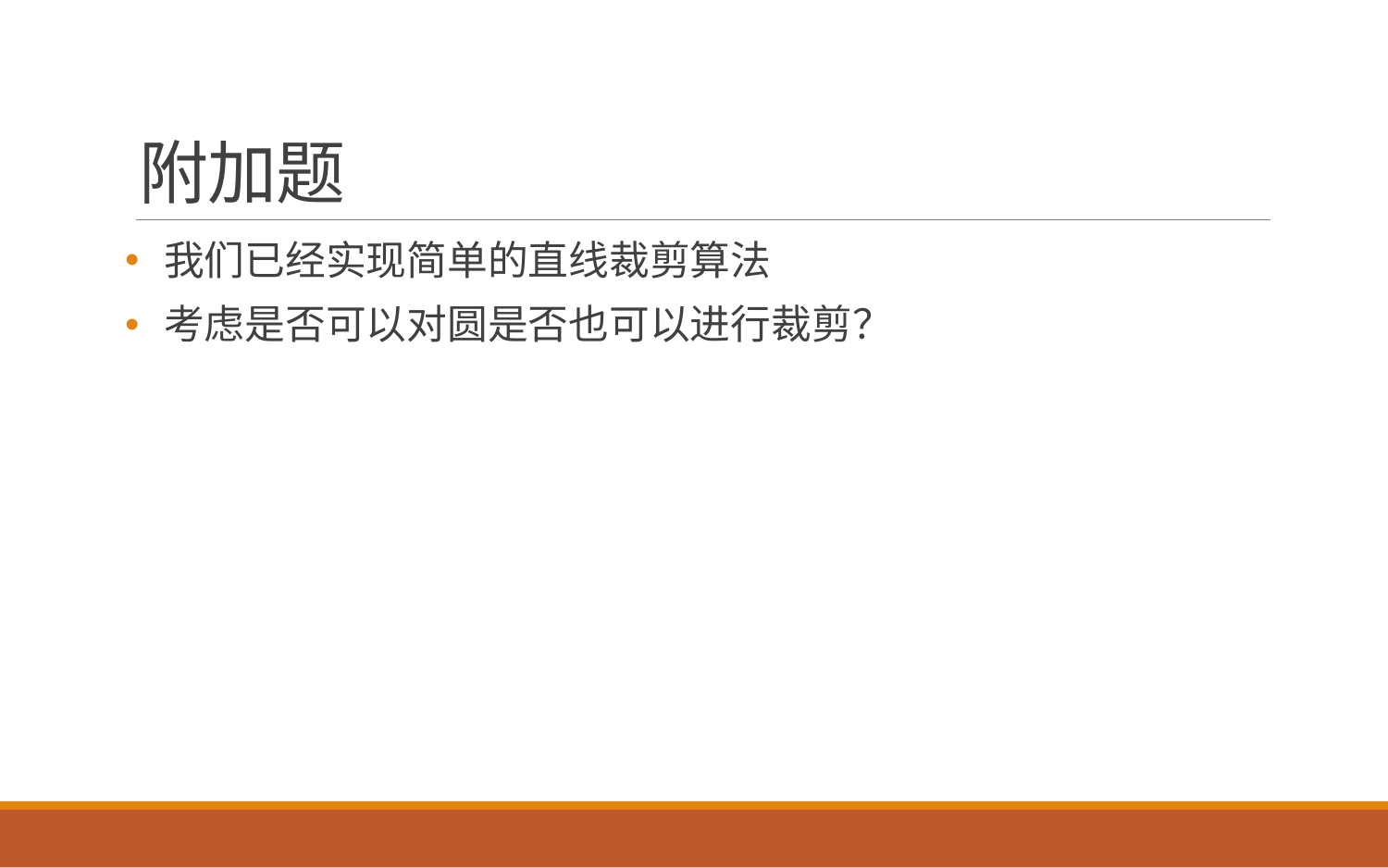

# 附加题
我们已经实现简单的直线裁剪算法
考虑是否可以对圆是否也可以进行裁剪？